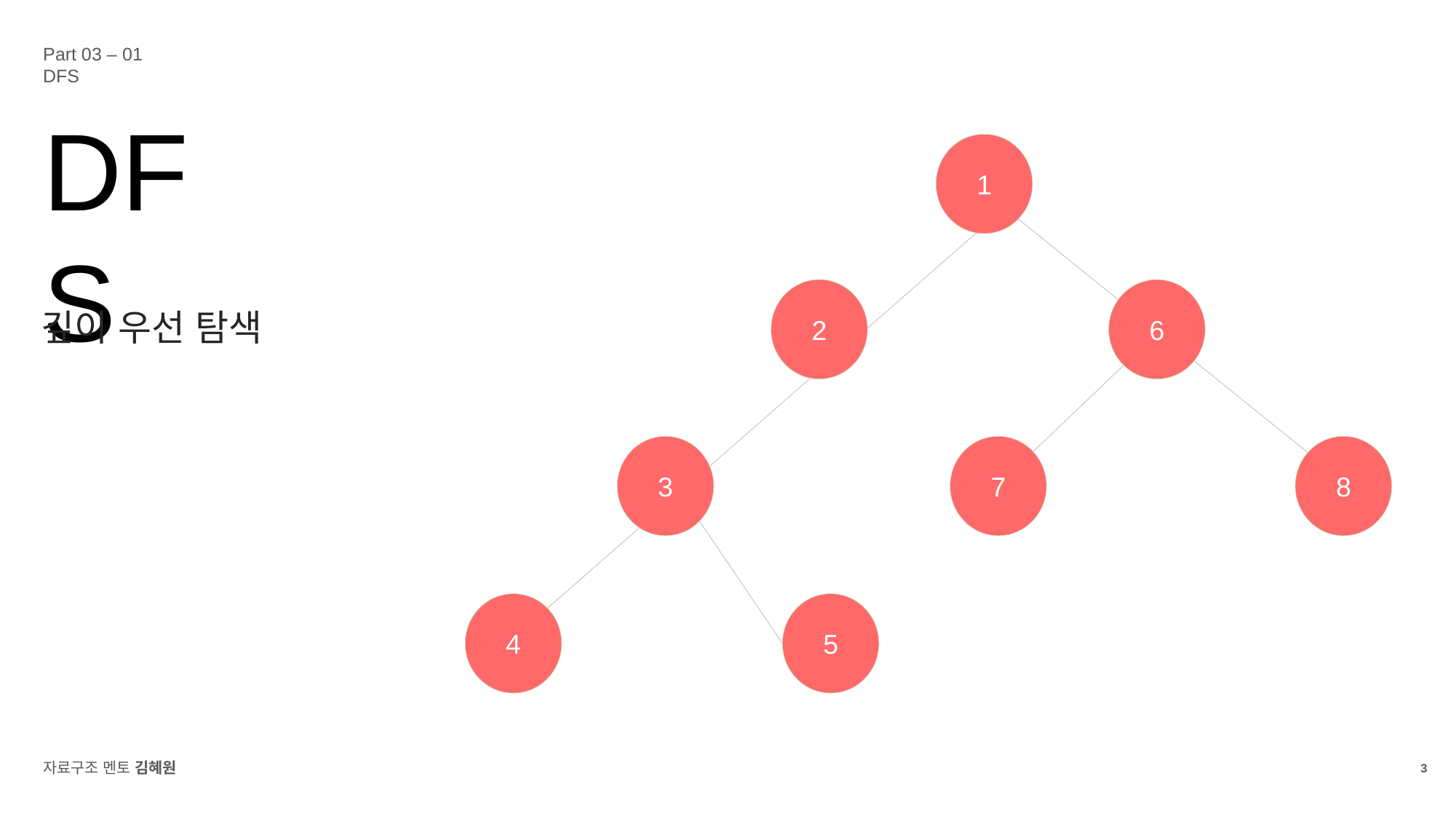

Part 03 – 01 DFS
DFS

1

2

6
깊이 우선 탐색

3

7

8

4

5